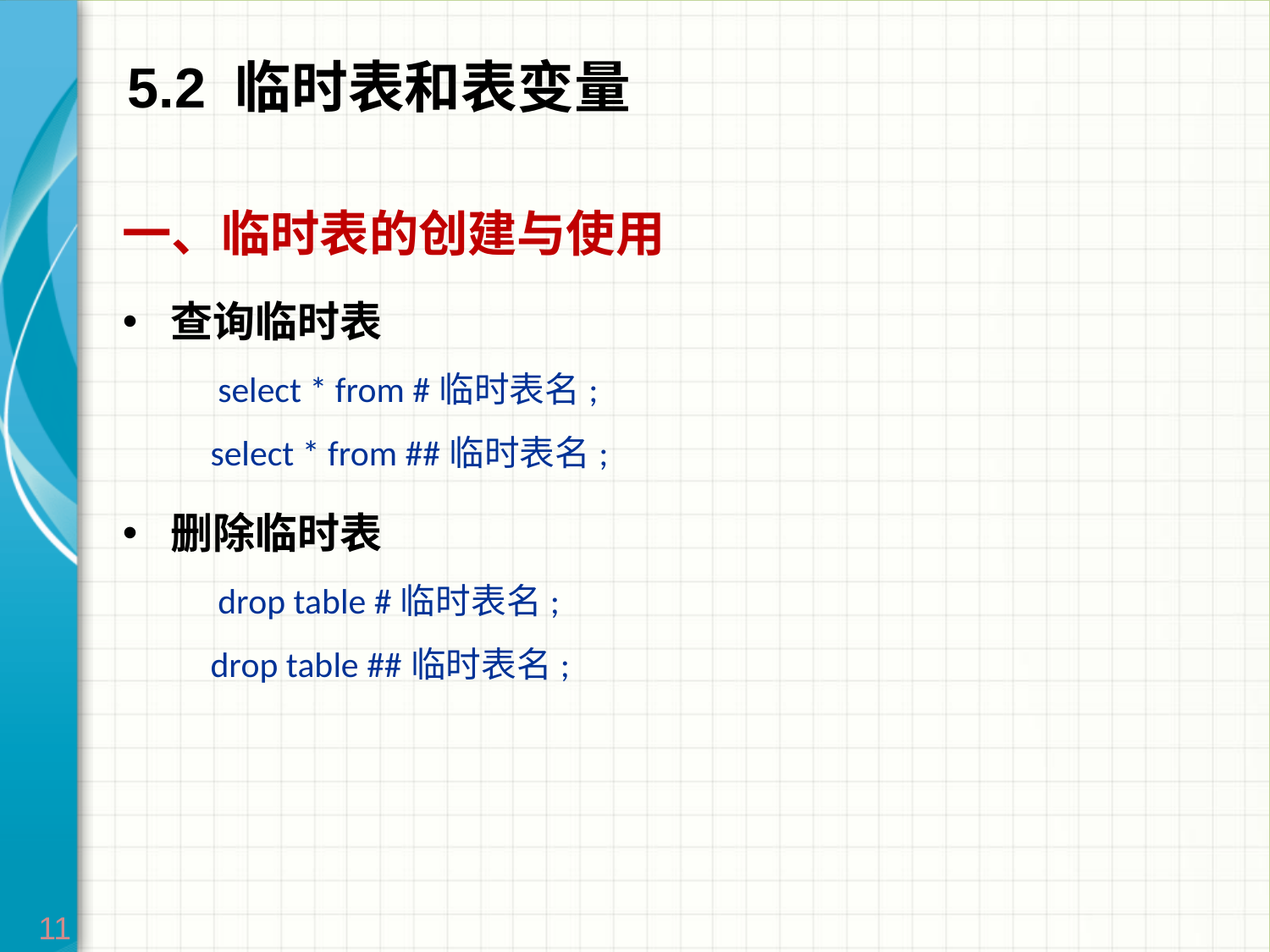

# 5.2 临时表和表变量
一、临时表的创建与使用
查询临时表
     select * from #临时表名;
     select * from ##临时表名;
删除临时表
     drop table #临时表名;
     drop table ##临时表名;

11